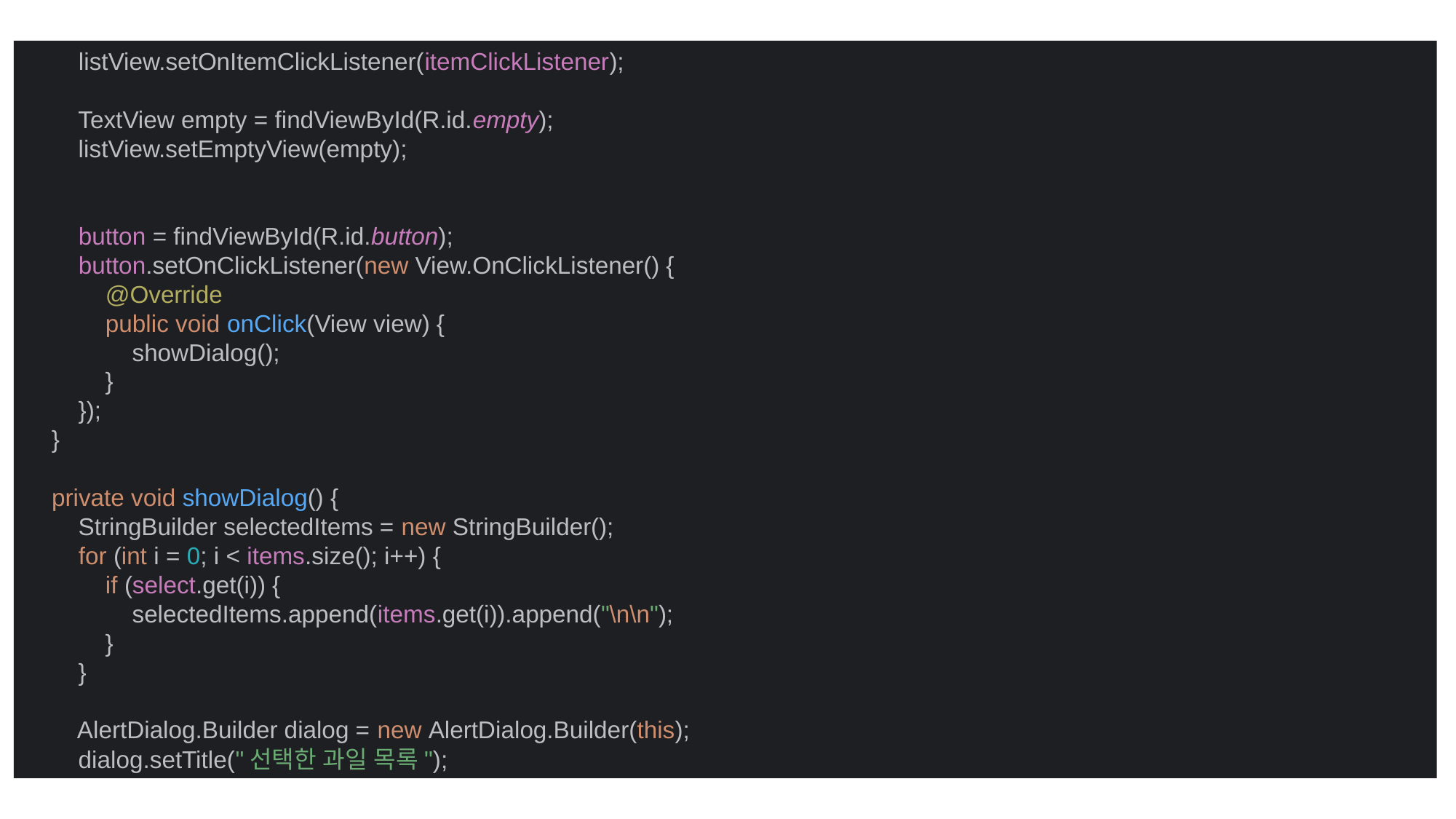

listView.setOnItemClickListener(itemClickListener);
        TextView empty = findViewById(R.id.empty);
        listView.setEmptyView(empty);
        button = findViewById(R.id.button);
        button.setOnClickListener(new View.OnClickListener() {
            @Override
            public void onClick(View view) {
                showDialog();
            }
        });
    }
    private void showDialog() {
        StringBuilder selectedItems = new StringBuilder();
        for (int i = 0; i < items.size(); i++) {
            if (select.get(i)) {
                selectedItems.append(items.get(i)).append("\n\n");
            }
        }
        AlertDialog.Builder dialog = new AlertDialog.Builder(this);
        dialog.setTitle("선택한 과일 목록");